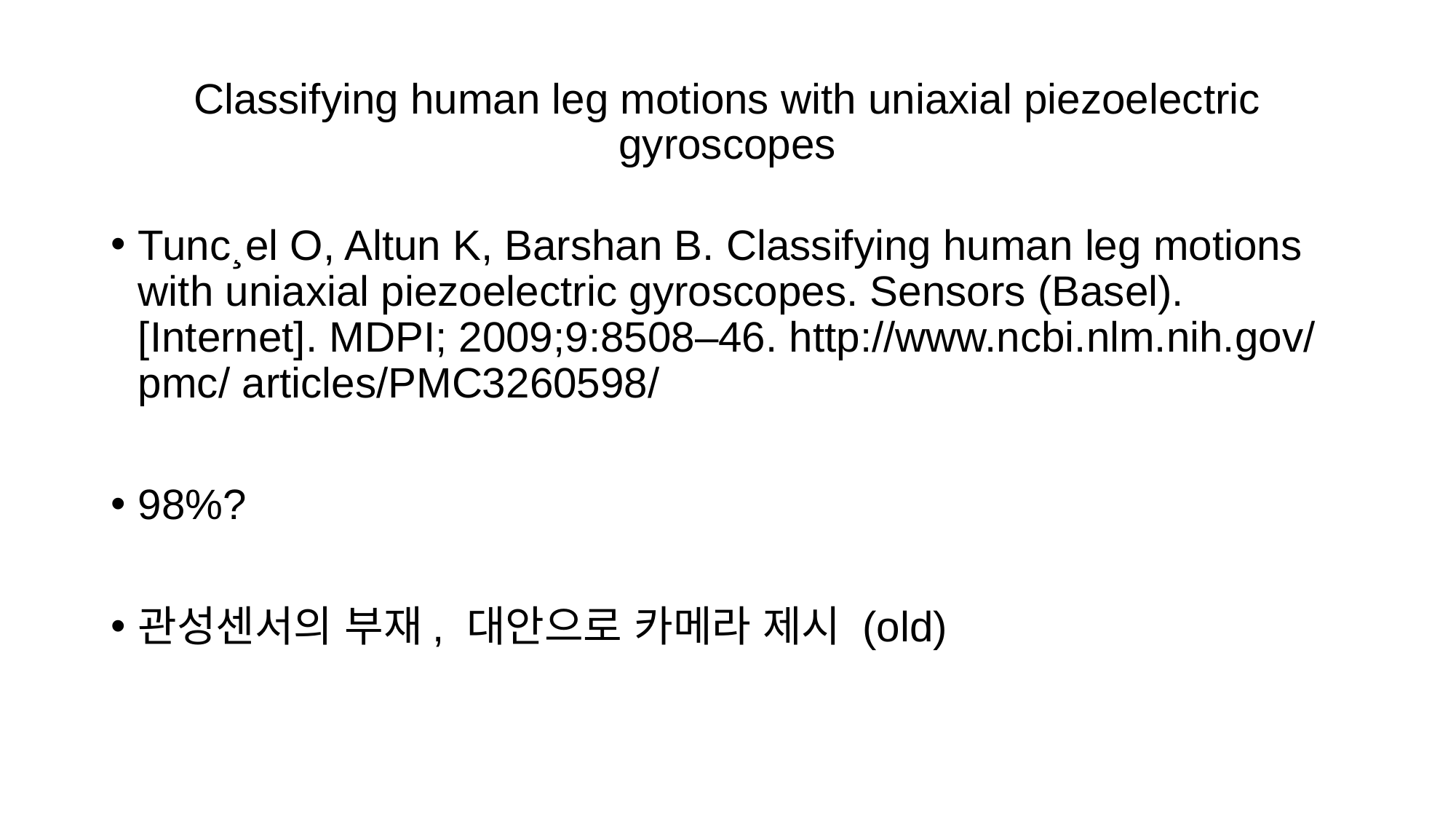

# Classifying human leg motions with uniaxial piezoelectric gyroscopes
Tunc¸el O, Altun K, Barshan B. Classifying human leg motions with uniaxial piezoelectric gyroscopes. Sensors (Basel). [Internet]. MDPI; 2009;9:8508–46. http://www.ncbi.nlm.nih.gov/pmc/ articles/PMC3260598/

98%?

관성센서의 부재, 대안으로 카메라 제시 (old)